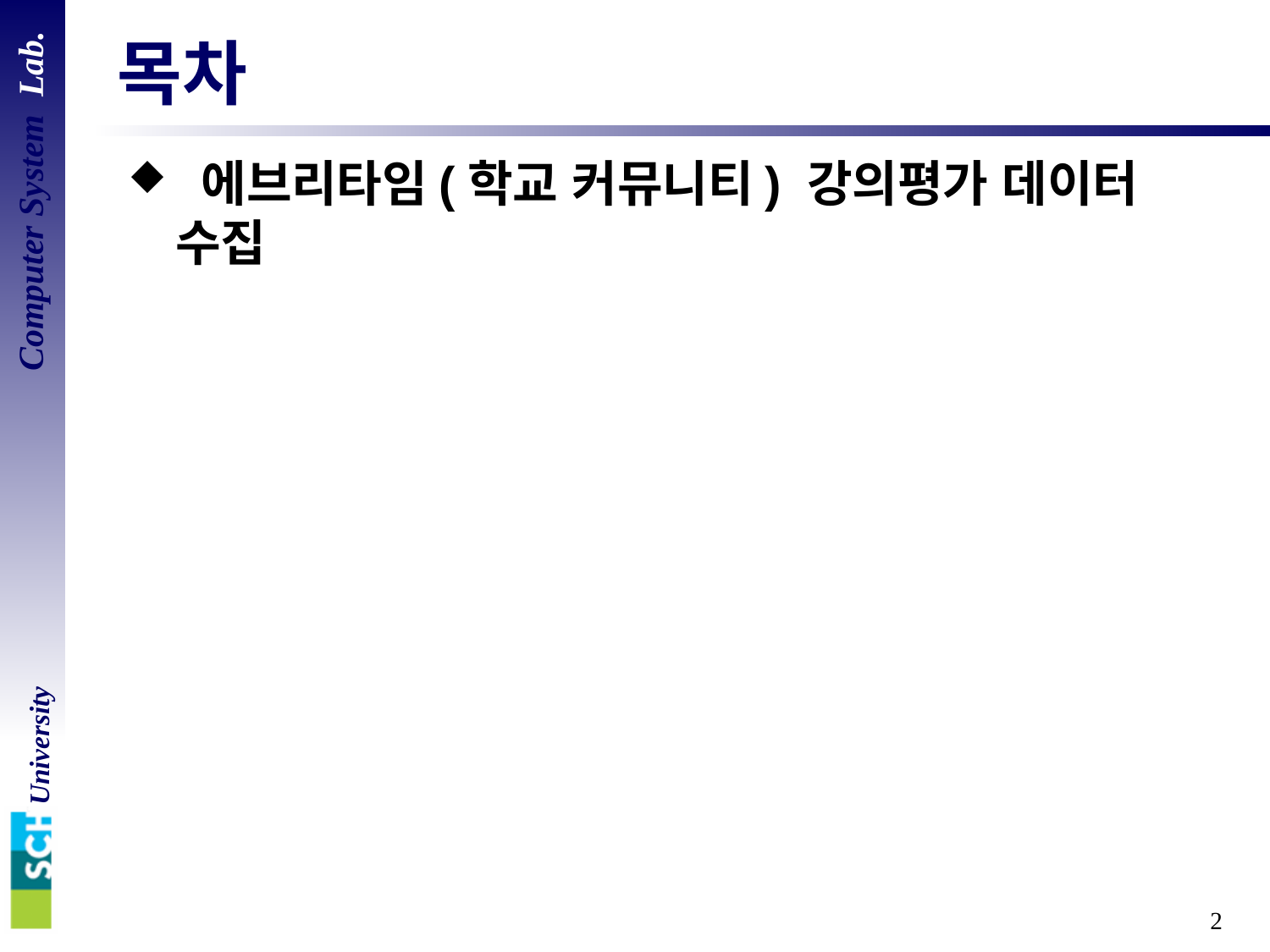

# 목차

 에브리타임(학교 커뮤니티) 강의평가 데이터     수집